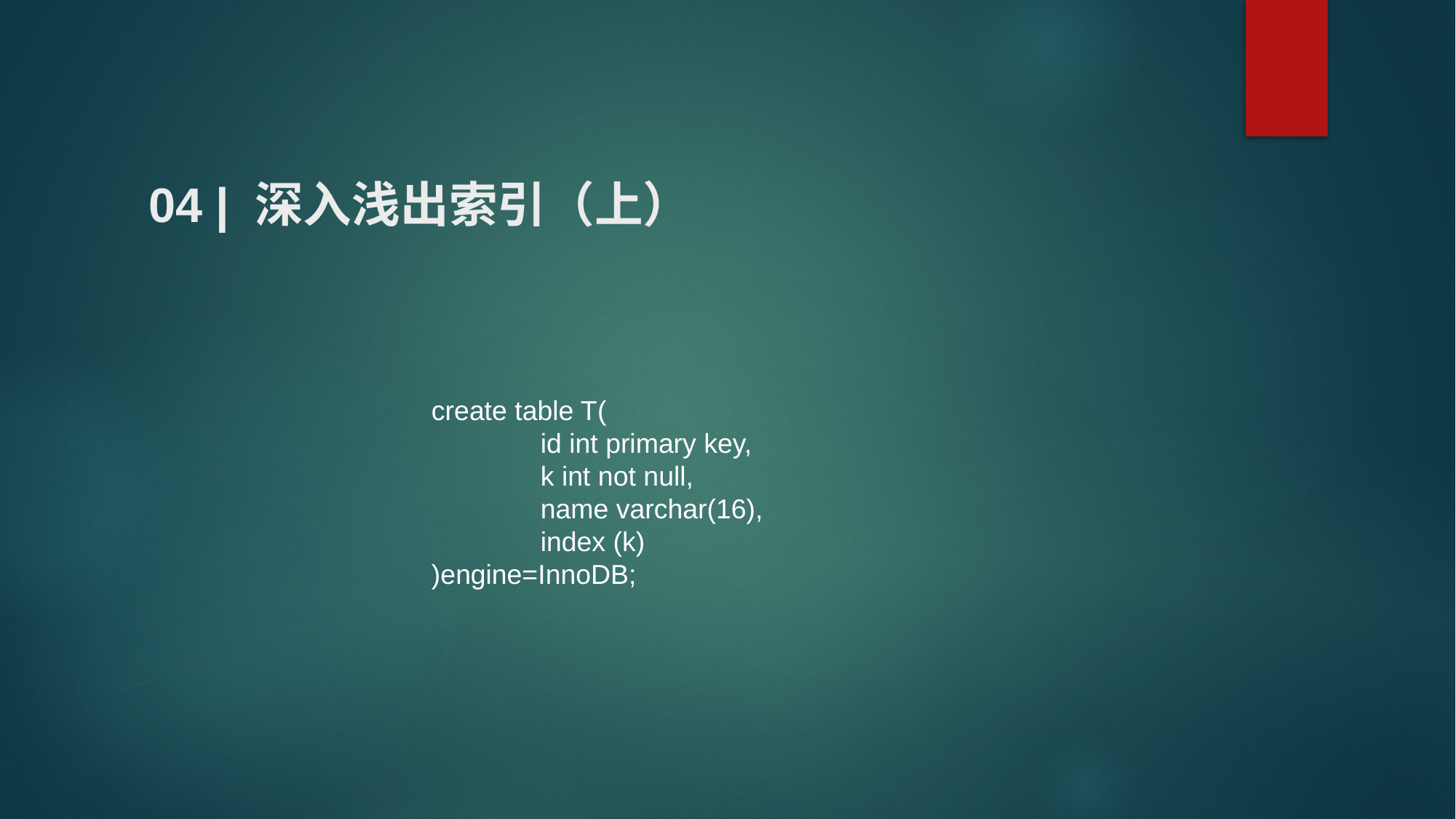

# 04 | 深入浅出索引（上）
create table T(
	id int primary key,
	k int not null,
	name varchar(16),
	index (k)
)engine=InnoDB;